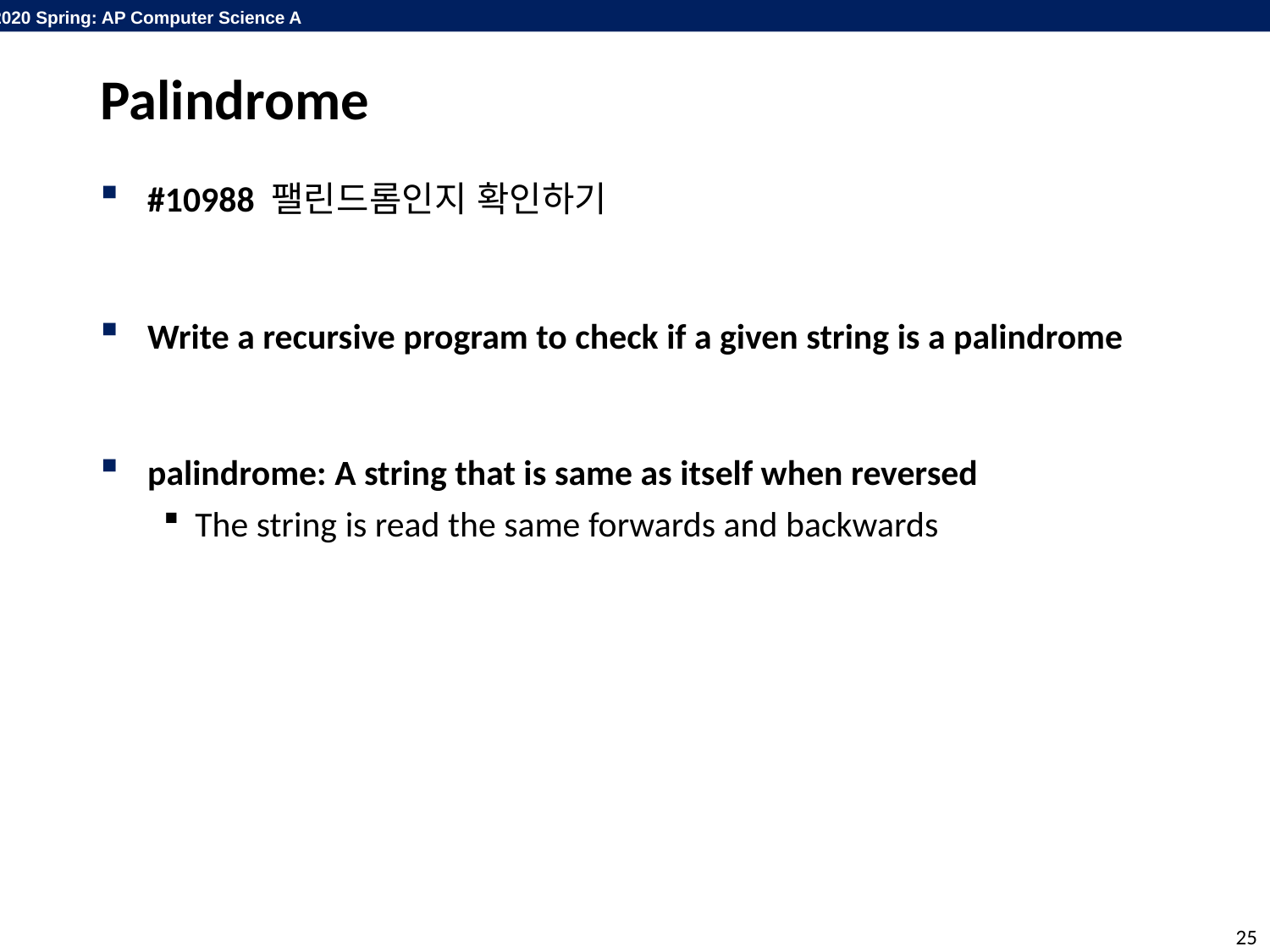

# Palindrome
#10988 팰린드롬인지 확인하기

Write a recursive program to check if a given string is a palindrome

palindrome: A string that is same as itself when reversed
The string is read the same forwards and backwards
25